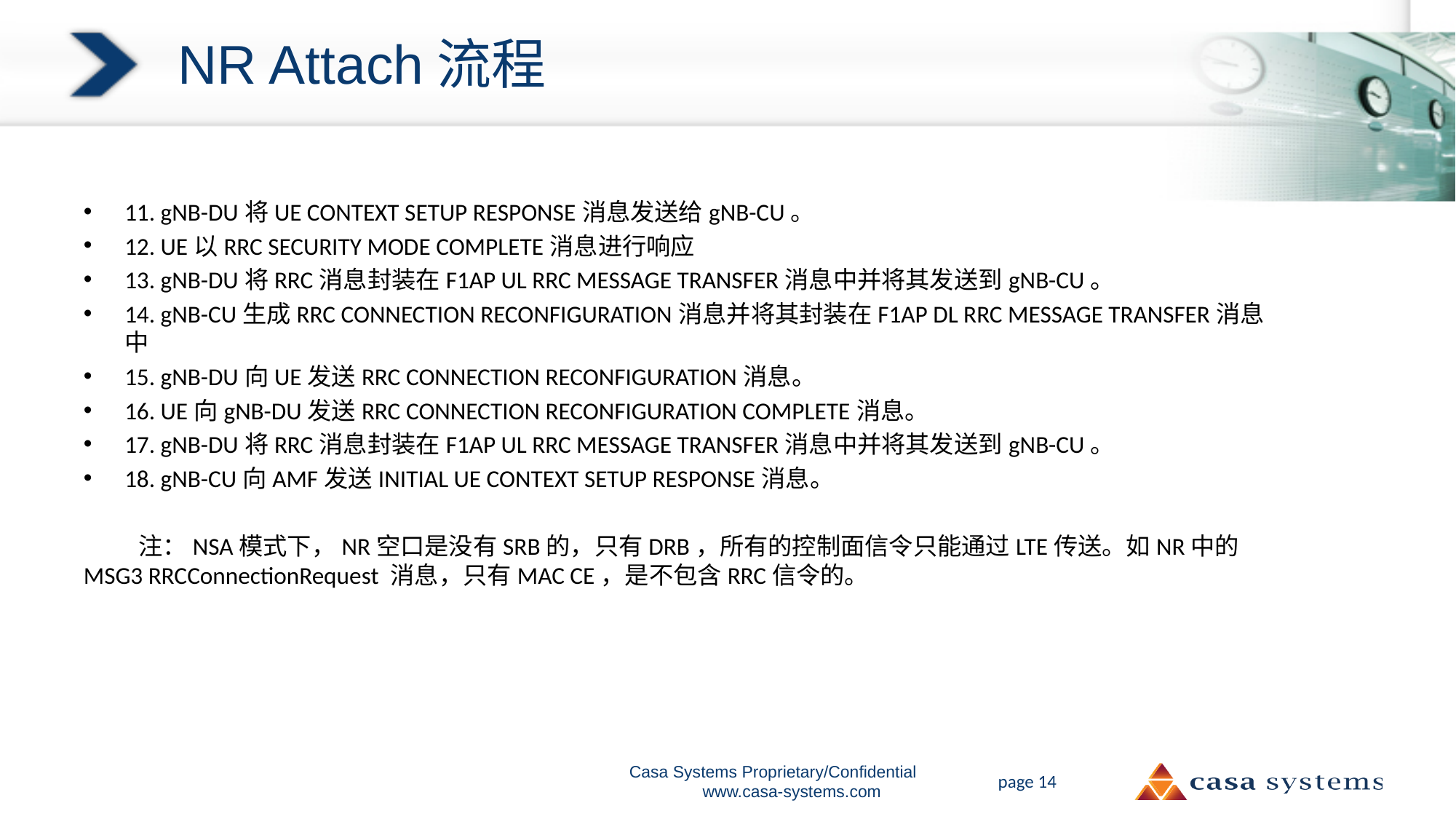

# NR Attach流程
11. gNB-DU将UE CONTEXT SETUP RESPONSE消息发送给gNB-CU。
12. UE以RRC SECURITY MODE COMPLETE消息进行响应
13. gNB-DU将RRC消息封装在F1AP UL RRC MESSAGE TRANSFER消息中并将其发送到gNB-CU。
14. gNB-CU生成RRC CONNECTION RECONFIGURATION消息并将其封装在F1AP DL RRC MESSAGE TRANSFER消息中
15. gNB-DU向UE发送RRC CONNECTION RECONFIGURATION消息。
16. UE向gNB-DU发送RRC CONNECTION RECONFIGURATION COMPLETE消息。
17. gNB-DU将RRC消息封装在F1AP UL RRC MESSAGE TRANSFER消息中并将其发送到gNB-CU。
18. gNB-CU向AMF发送INITIAL UE CONTEXT SETUP RESPONSE消息。

         注：NSA模式下，NR空口是没有SRB的，只有DRB，所有的控制面信令只能通过LTE传送。如NR中的MSG3 RRCConnectionRequest 消息，只有MAC CE，是不包含RRC信令的。

Casa Systems Proprietary/Confidential            www.casa-systems.com
page 14